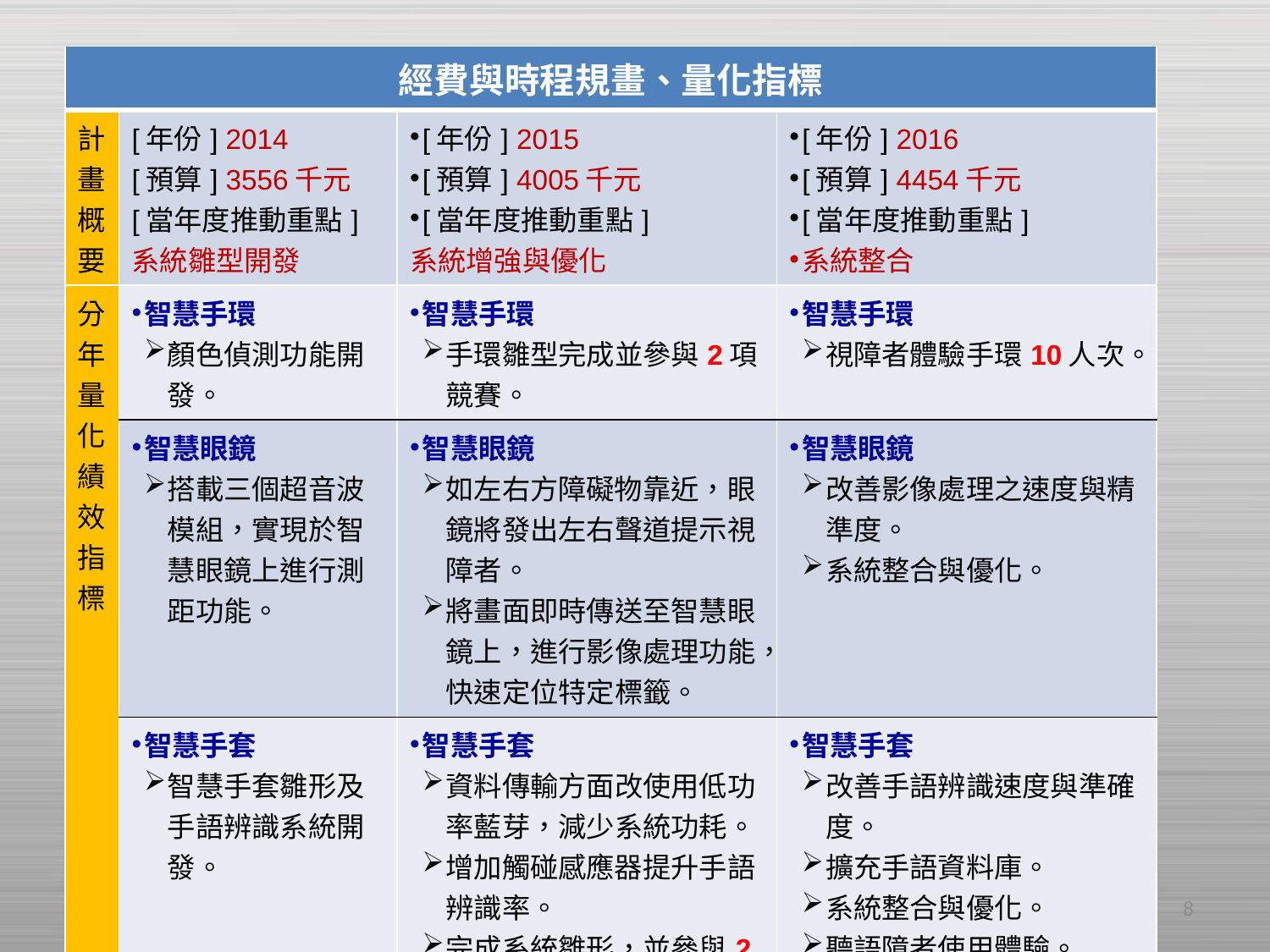

#
| 經費與時程規畫、量化指標 |  |  |  |
| --- | --- | --- | --- |
| 計畫概要 | [年份] 2014 [預算] 3556千元 [當年度推動重點] 系統雛型開發 | [年份] 2015 [預算] 4005千元 [當年度推動重點] 系統增強與優化 | [年份] 2016 [預算] 4454千元 [當年度推動重點] 系統整合 |
| 分年量化績效指標 | 智慧手環 顏色偵測功能開發。 | 智慧手環 手環雛型完成並參與2項競賽。 | 智慧手環 視障者體驗手環10人次。 |
|  | 智慧眼鏡 搭載三個超音波模組，實現於智慧眼鏡上進行測距功能。 | 智慧眼鏡 如左右方障礙物靠近，眼鏡將發出左右聲道提示視障者。 將畫面即時傳送至智慧眼鏡上，進行影像處理功能，快速定位特定標籤。 | 智慧眼鏡 改善影像處理之速度與精準度。 系統整合與優化。 |
|  | 智慧手套 智慧手套雛形及手語辨識系統開發。 | 智慧手套 資料傳輸方面改使用低功率藍芽，減少系統功耗。 增加觸碰感應器提升手語辨識率。 完成系統雛形，並參與2項競賽。 | 智慧手套 改善手語辨識速度與準確度。 擴充手語資料庫。 系統整合與優化。 聽語障者使用體驗。 |
8